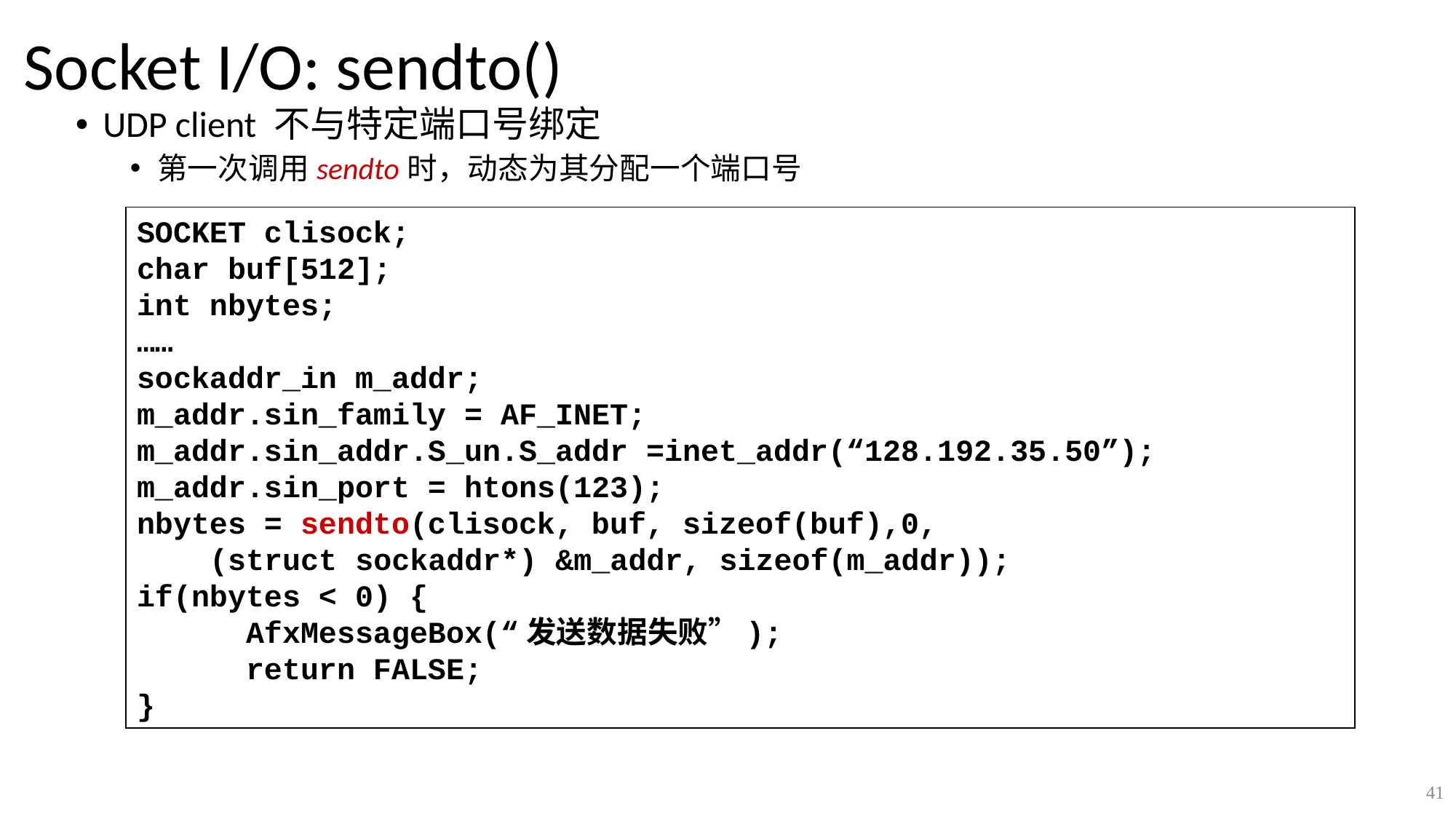

# Socket I/O: sendto()
UDP client 不与特定端口号绑定
第一次调用sendto时，动态为其分配一个端口号
SOCKET clisock;
char buf[512];
int nbytes;
……
sockaddr_in m_addr;
m_addr.sin_family = AF_INET;
m_addr.sin_addr.S_un.S_addr =inet_addr(“128.192.35.50”);
m_addr.sin_port = htons(123);
nbytes = sendto(clisock, buf, sizeof(buf),0,
    (struct sockaddr*) &m_addr, sizeof(m_addr));
if(nbytes < 0) {
	AfxMessageBox(“发送数据失败”);
	return FALSE;
}
41